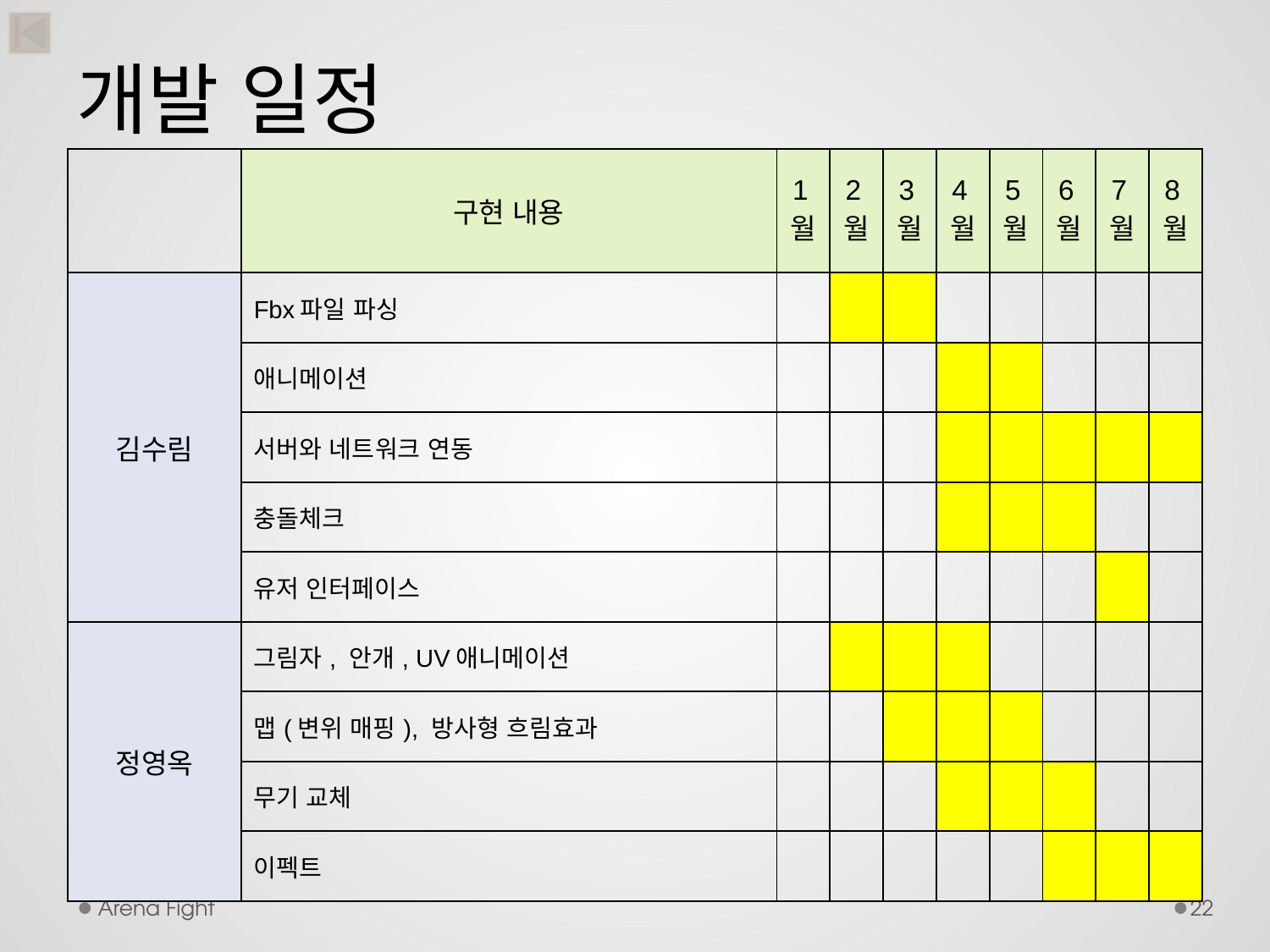

개발 일정
|  | 구현 내용 | 1월 | 2월 | 3월 | 4월 | 5월 | 6월 | 7월 | 8월 |
| --- | --- | --- | --- | --- | --- | --- | --- | --- | --- |
| 김수림 | Fbx파일 파싱 |  |  |  |  |  |  |  |  |
|  | 애니메이션 |  |  |  |  |  |  |  |  |
|  | 서버와 네트워크 연동 |  |  |  |  |  |  |  |  |
|  | 충돌체크 |  |  |  |  |  |  |  |  |
|  | 유저 인터페이스 |  |  |  |  |  |  |  |  |
| 정영옥 | 그림자, 안개, UV애니메이션 |  |  |  |  |  |  |  |  |
|  | 맵(변위 매핑), 방사형 흐림효과 |  |  |  |  |  |  |  |  |
|  | 무기 교체 |  |  |  |  |  |  |  |  |
|  | 이펙트 |  |  |  |  |  |  |  |  |
Arena Fight
22